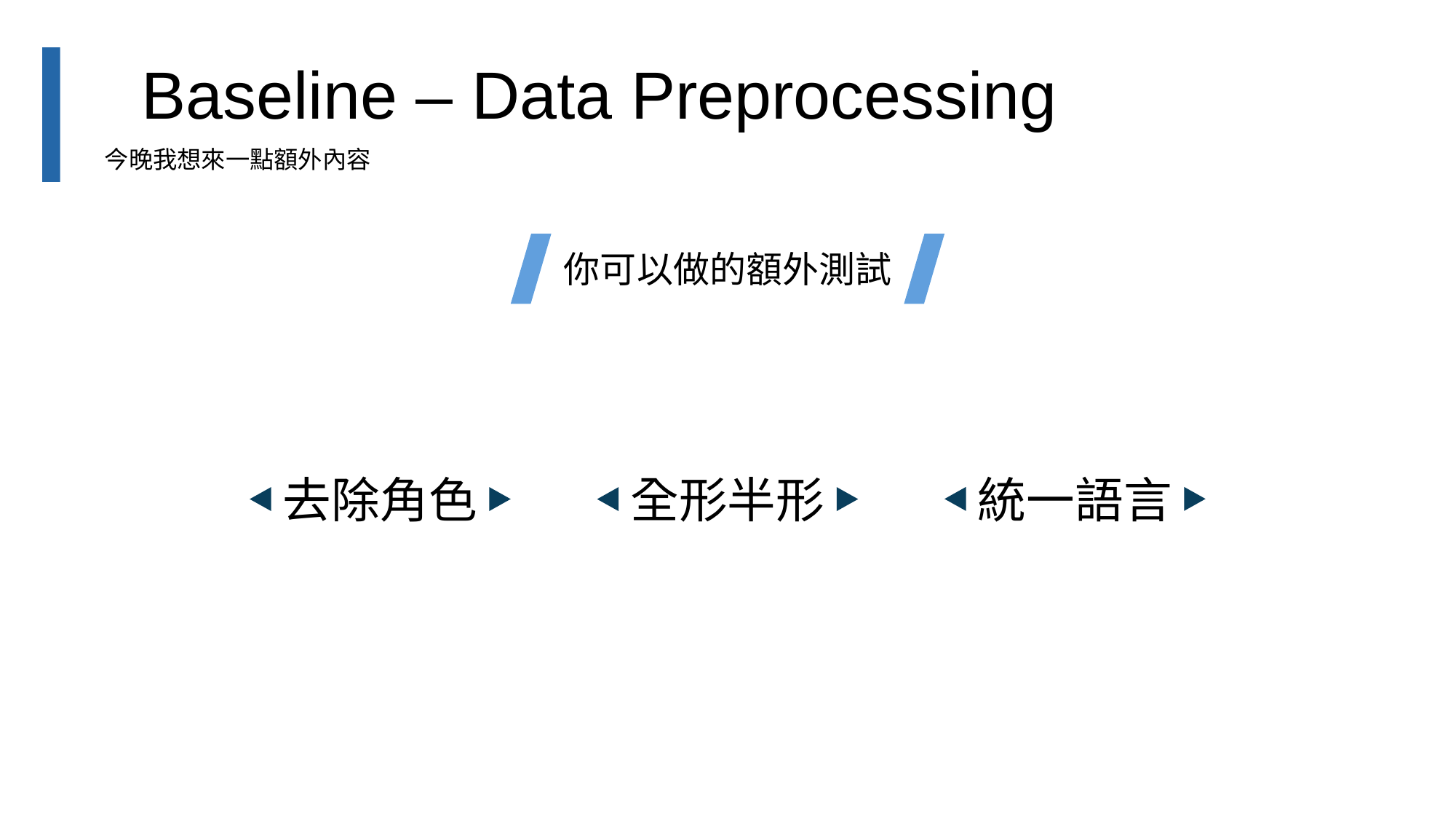

Baseline – Data Preprocessing
今晚我想來一點額外內容

你可以做的額外測試
去除角色

全形半形
統一語言